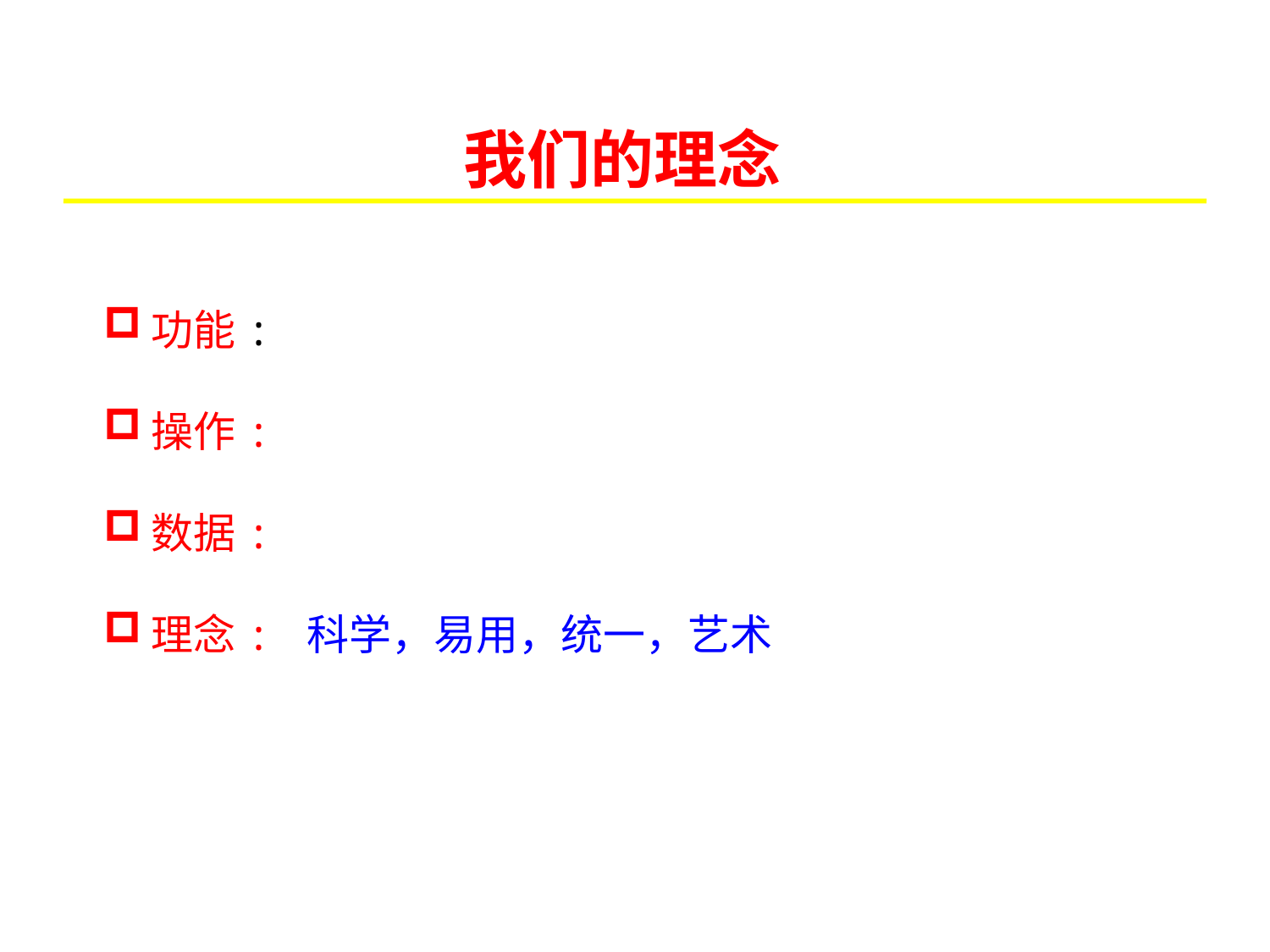

我们的理念
功能:
操作:
数据:
理念: 科学，易用，统一，艺术

© 2009 EduManage